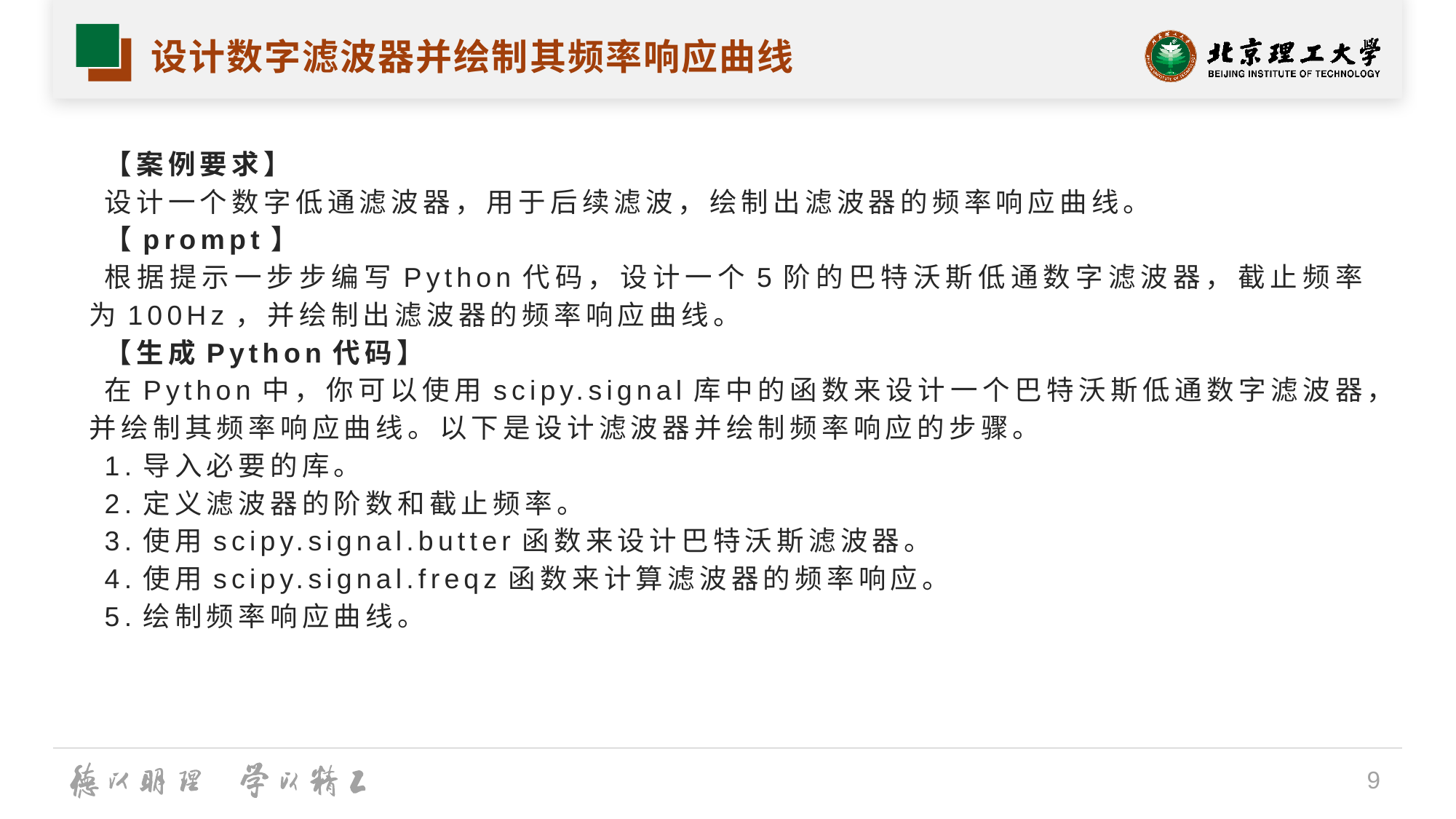

# 设计数字滤波器并绘制其频率响应曲线
【案例要求】
设计一个数字低通滤波器，用于后续滤波，绘制出滤波器的频率响应曲线。
【prompt】
根据提示一步步编写Python代码，设计一个5阶的巴特沃斯低通数字滤波器，截止频率为100Hz，并绘制出滤波器的频率响应曲线。
【生成Python代码】
在Python中，你可以使用scipy.signal库中的函数来设计一个巴特沃斯低通数字滤波器，并绘制其频率响应曲线。以下是设计滤波器并绘制频率响应的步骤。
1.导入必要的库。
2.定义滤波器的阶数和截止频率。
3.使用scipy.signal.butter函数来设计巴特沃斯滤波器。
4.使用scipy.signal.freqz函数来计算滤波器的频率响应。
5.绘制频率响应曲线。